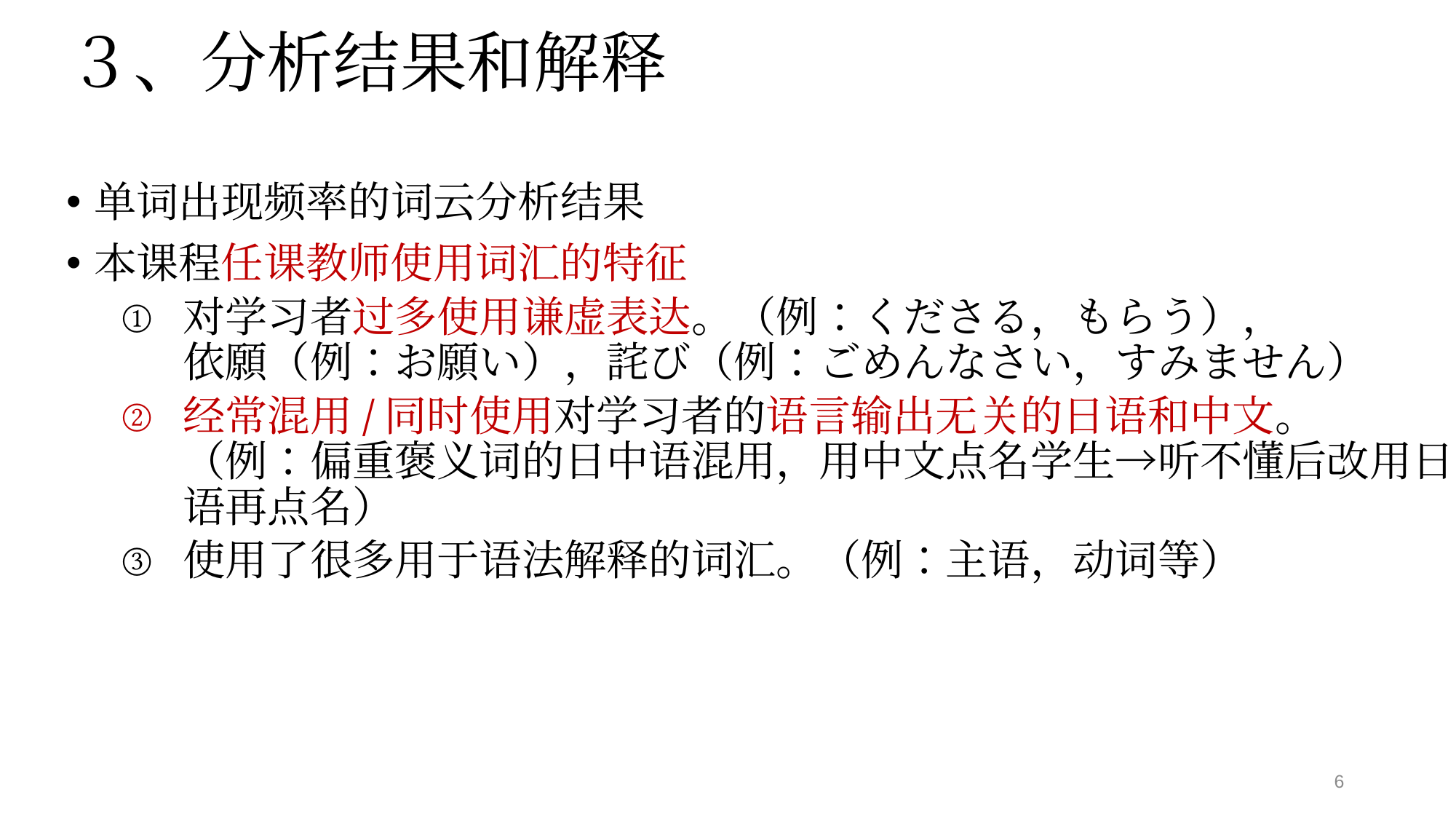

３、分析结果和解释
单词出现频率的词云分析结果
本课程任课教师使用词汇的特征
对学习者过多使用谦虚表达。（例：くださる，もらう），
依願（例：お願い），詫び（例：ごめんなさい，すみません）
经常混用/同时使用对学习者的语言输出无关的日语和中文。
（例：偏重褒义词的日中语混用，用中文点名学生→听不懂后改用日语再点名）
使用了很多用于语法解释的词汇。（例：主语，动词等）
6